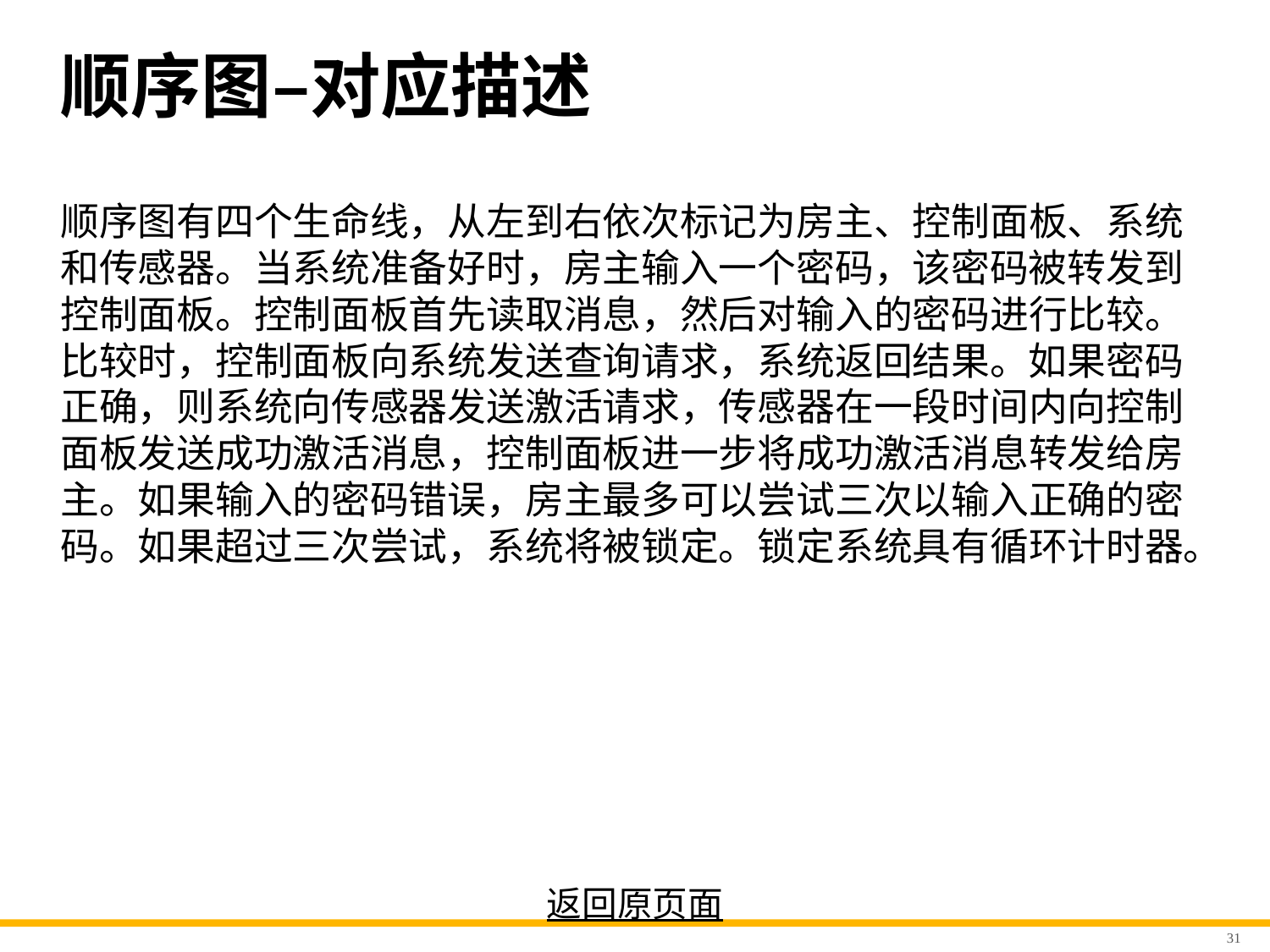

# 顺序图–对应描述
顺序图有四个生命线，从左到右依次标记为房主、控制面板、系统和传感器。当系统准备好时，房主输入一个密码，该密码被转发到控制面板。控制面板首先读取消息，然后对输入的密码进行比较。比较时，控制面板向系统发送查询请求，系统返回结果。如果密码正确，则系统向传感器发送激活请求，传感器在一段时间内向控制面板发送成功激活消息，控制面板进一步将成功激活消息转发给房主。如果输入的密码错误，房主最多可以尝试三次以输入正确的密码。如果超过三次尝试，系统将被锁定。锁定系统具有循环计时器。
返回原页面
31